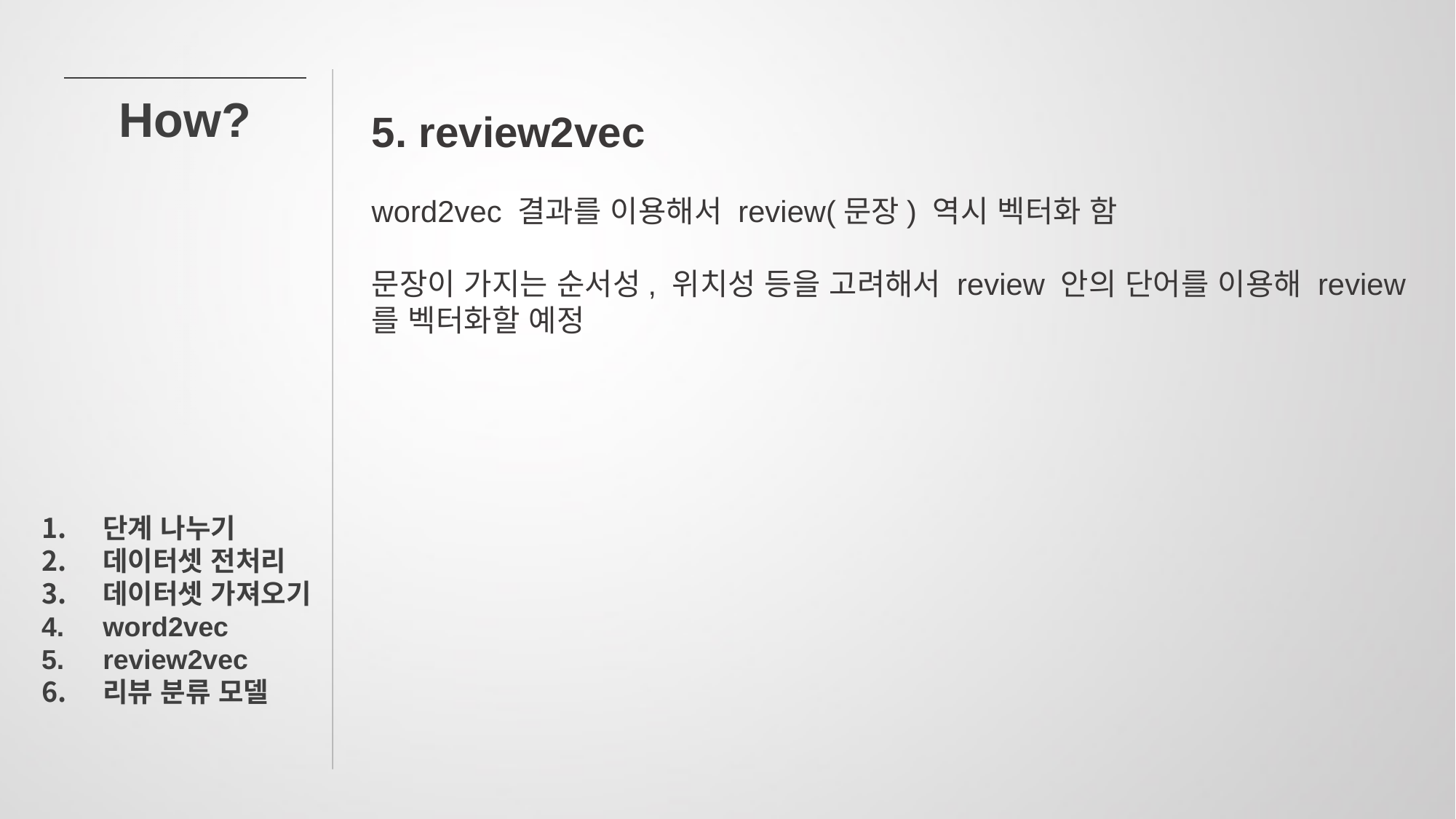

How?
5. review2vec

word2vec 결과를 이용해서 review(문장) 역시 벡터화 함

문장이 가지는 순서성, 위치성 등을 고려해서 review 안의 단어를 이용해 review를 벡터화할 예정
단계 나누기
데이터셋 전처리
데이터셋 가져오기
word2vec
review2vec
리뷰 분류 모델